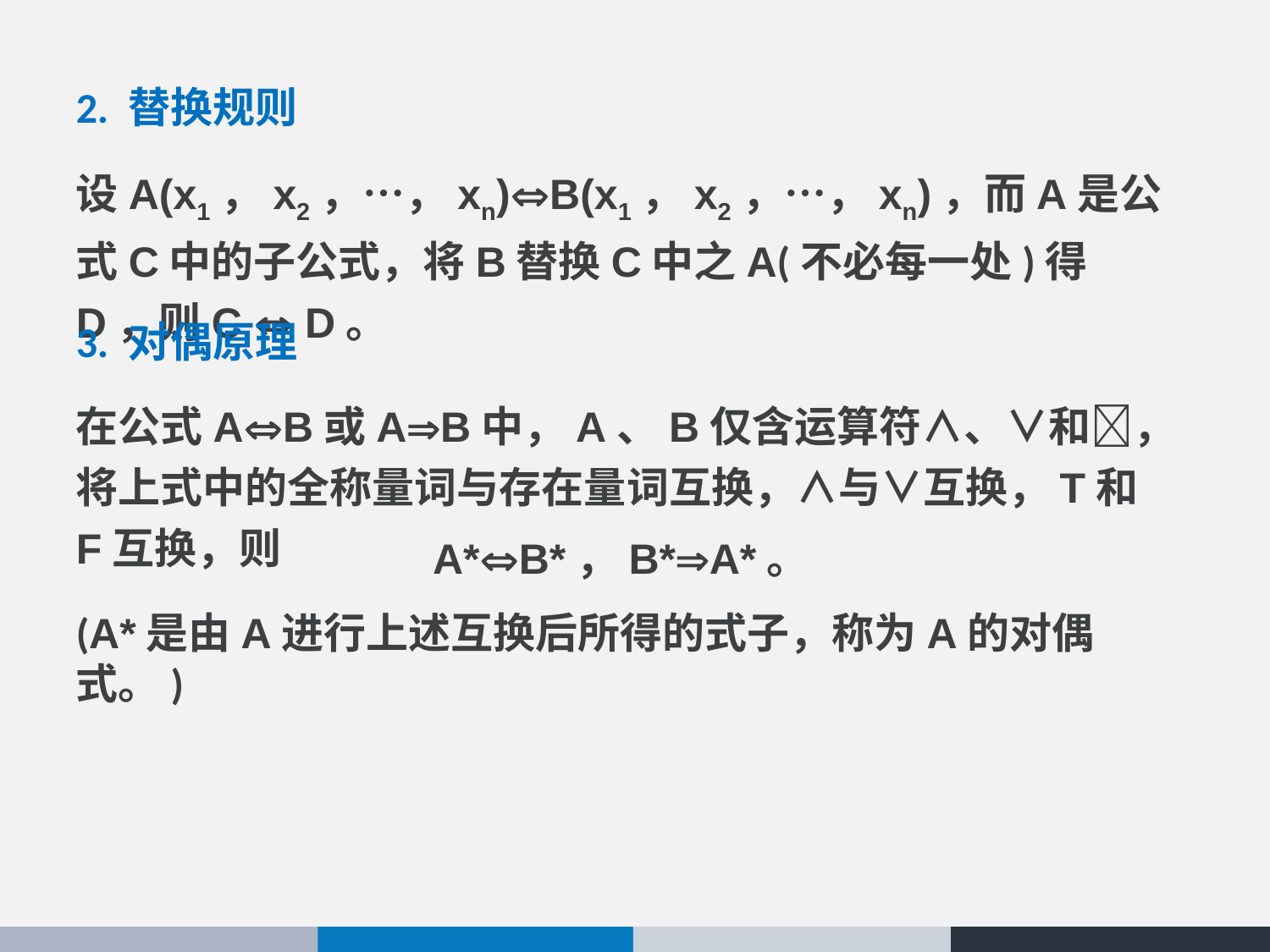

2. 替换规则
设A(x1，x2，…，xn)⇔B(x1，x2，…，xn)，而A是公式C中的子公式，将B替换C中之A(不必每一处)得D，则C ⇔ D。
3. 对偶原理
在公式A⇔B或A⇒B中，A、B仅含运算符∧、∨和¬，将上式中的全称量词与存在量词互换，∧与∨互换，T和F互换，则
A*⇔B*，B*⇒A*。
(A*是由A进行上述互换后所得的式子，称为A的对偶式。)